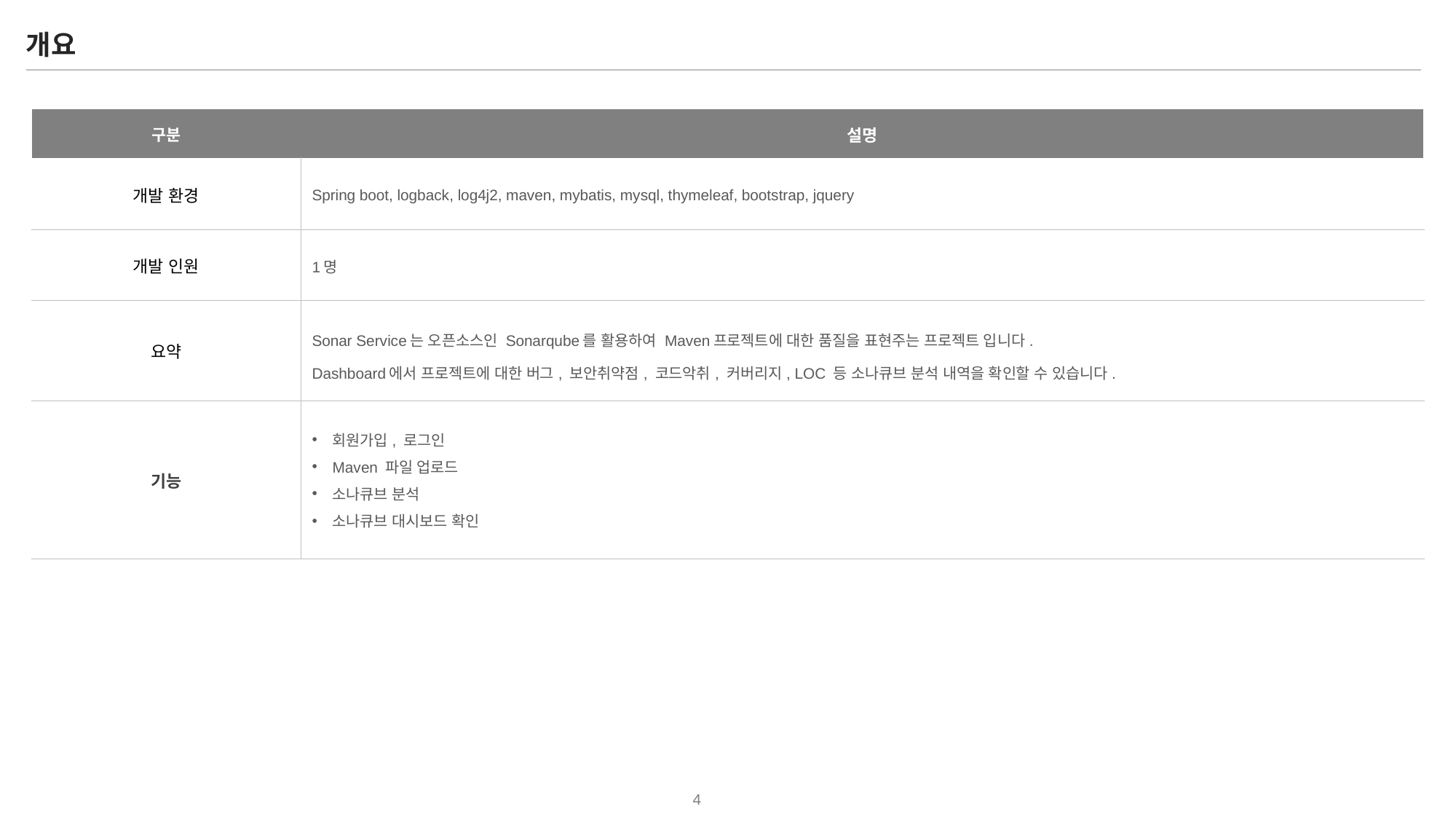

개요
| 구분 | 설명 |
| --- | --- |
| 개발 환경 | Spring boot, logback, log4j2, maven, mybatis, mysql, thymeleaf, bootstrap, jquery |
| 개발 인원 | 1명 |
| 요약 | Sonar Service는 오픈소스인 Sonarqube를 활용하여 Maven프로젝트에 대한 품질을 표현주는 프로젝트 입니다. Dashboard에서 프로젝트에 대한 버그, 보안취약점, 코드악취, 커버리지, LOC 등 소나큐브 분석 내역을 확인할 수 있습니다. |
| 기능 | 회원가입, 로그인 Maven 파일 업로드 소나큐브 분석 소나큐브 대시보드 확인 |
4